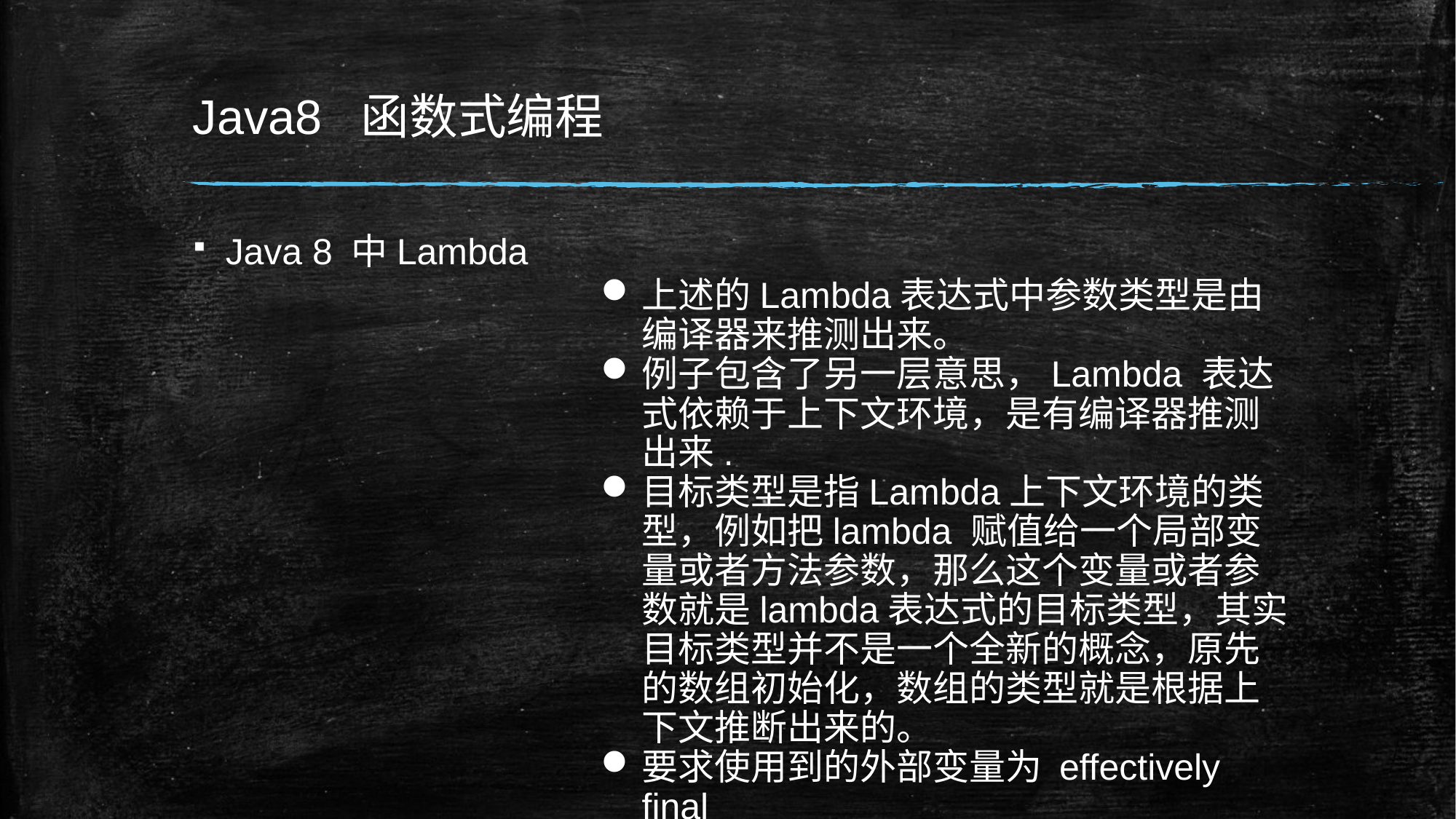

# Java8  函数式编程
Java 8 中Lambda
上述的Lambda表达式中参数类型是由编译器来推测出来。
例子包含了另一层意思，Lambda 表达式依赖于上下文环境，是有编译器推测出来.
目标类型是指Lambda上下文环境的类型，例如把lambda 赋值给一个局部变量或者方法参数，那么这个变量或者参数就是lambda表达式的目标类型，其实目标类型并不是一个全新的概念，原先的数组初始化，数组的类型就是根据上下文推断出来的。
要求使用到的外部变量为 effectively final